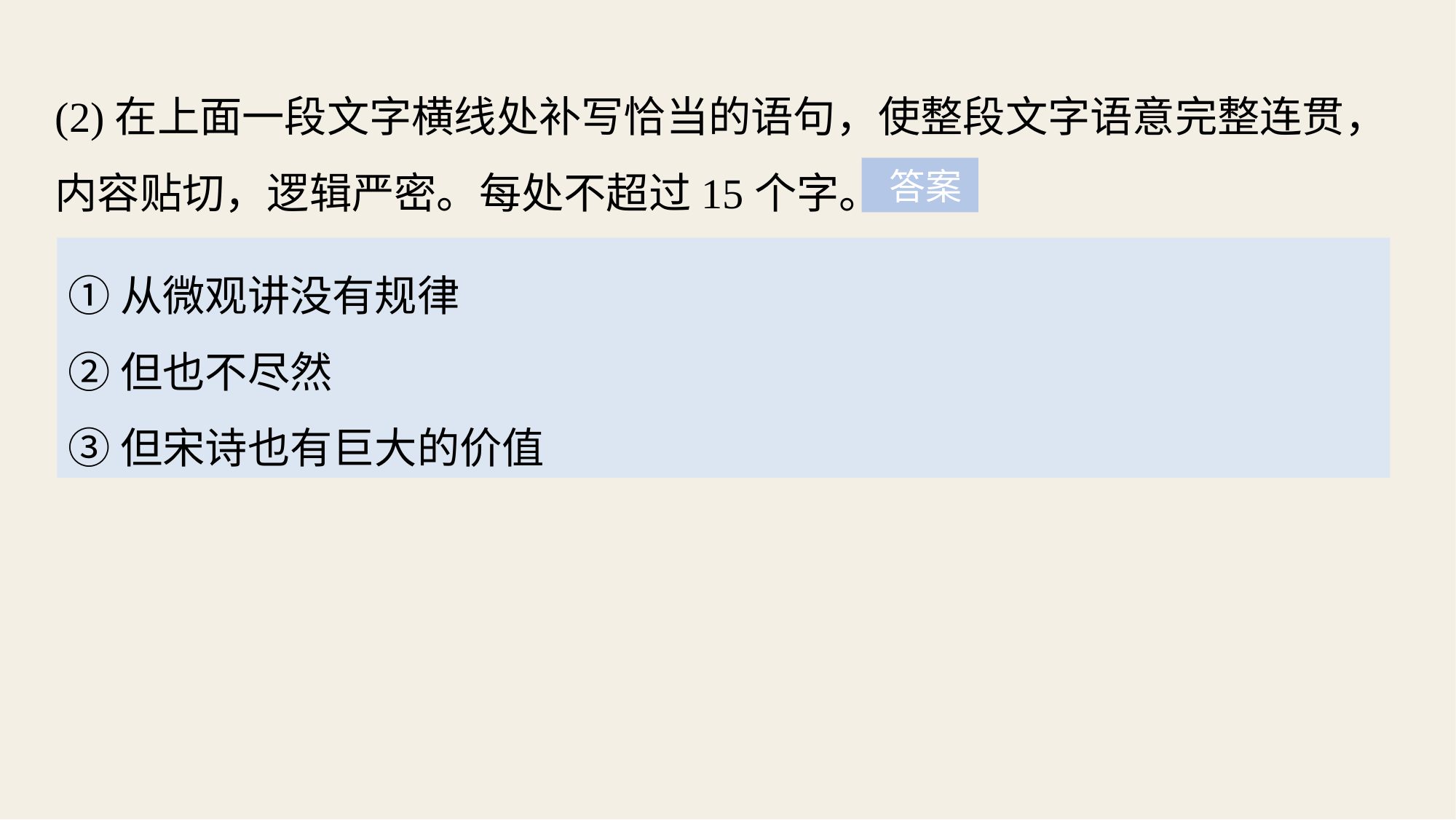

(2)在上面一段文字横线处补写恰当的语句，使整段文字语意完整连贯，内容贴切，逻辑严密。每处不超过15个字。
 答案
①从微观讲没有规律
②但也不尽然
③但宋诗也有巨大的价值